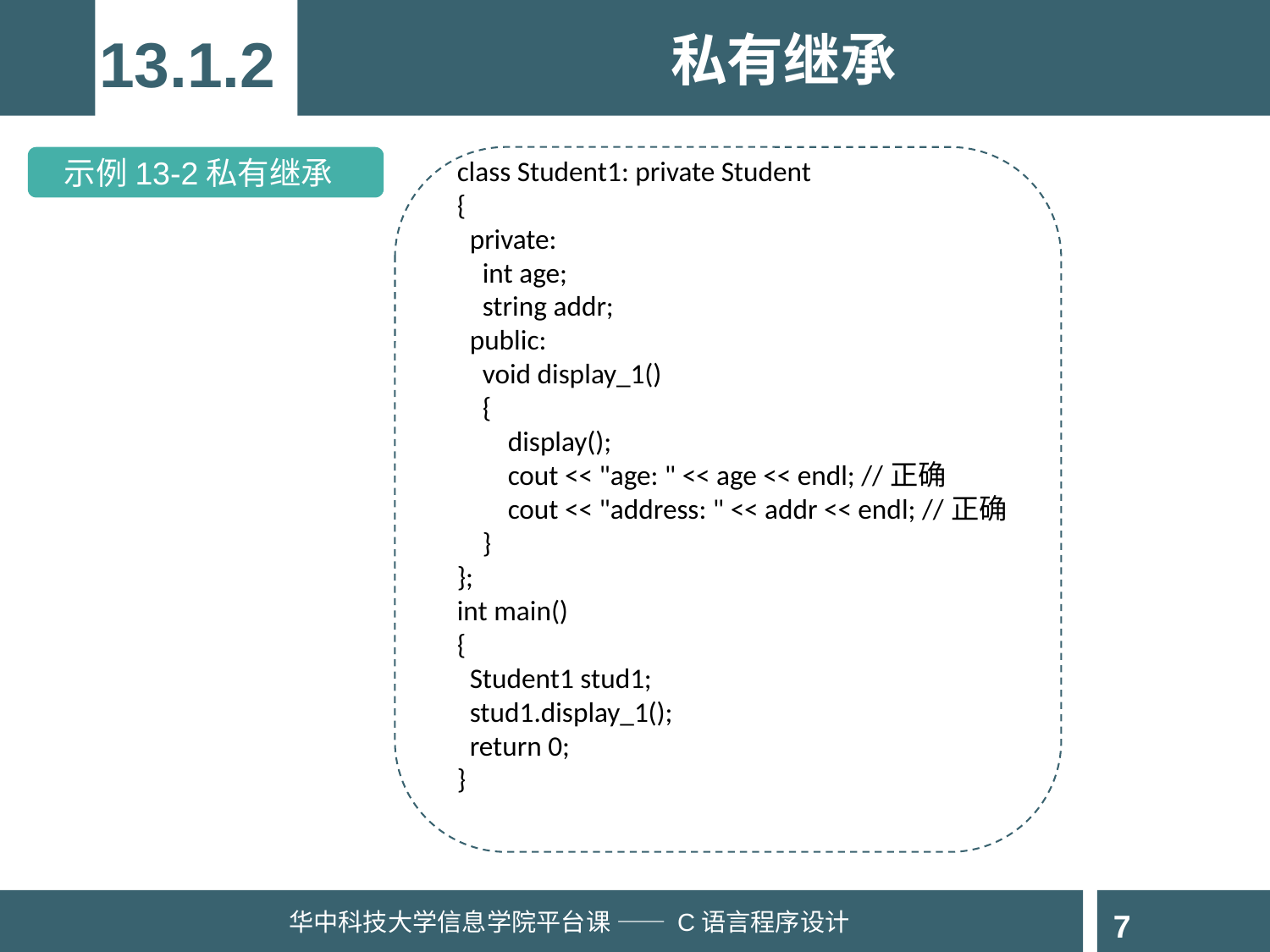

私有继承
13.1.2
示例13-2私有继承

class Student1: private Student
{
  private:
    int age;
    string addr;
  public:
    void display_1()
    {
        display();
        cout << "age: " << age << endl; //正确
        cout << "address: " << addr << endl; //正确
    }
};
int main()
{
  Student1 stud1;
  stud1.display_1();
  return 0;
}